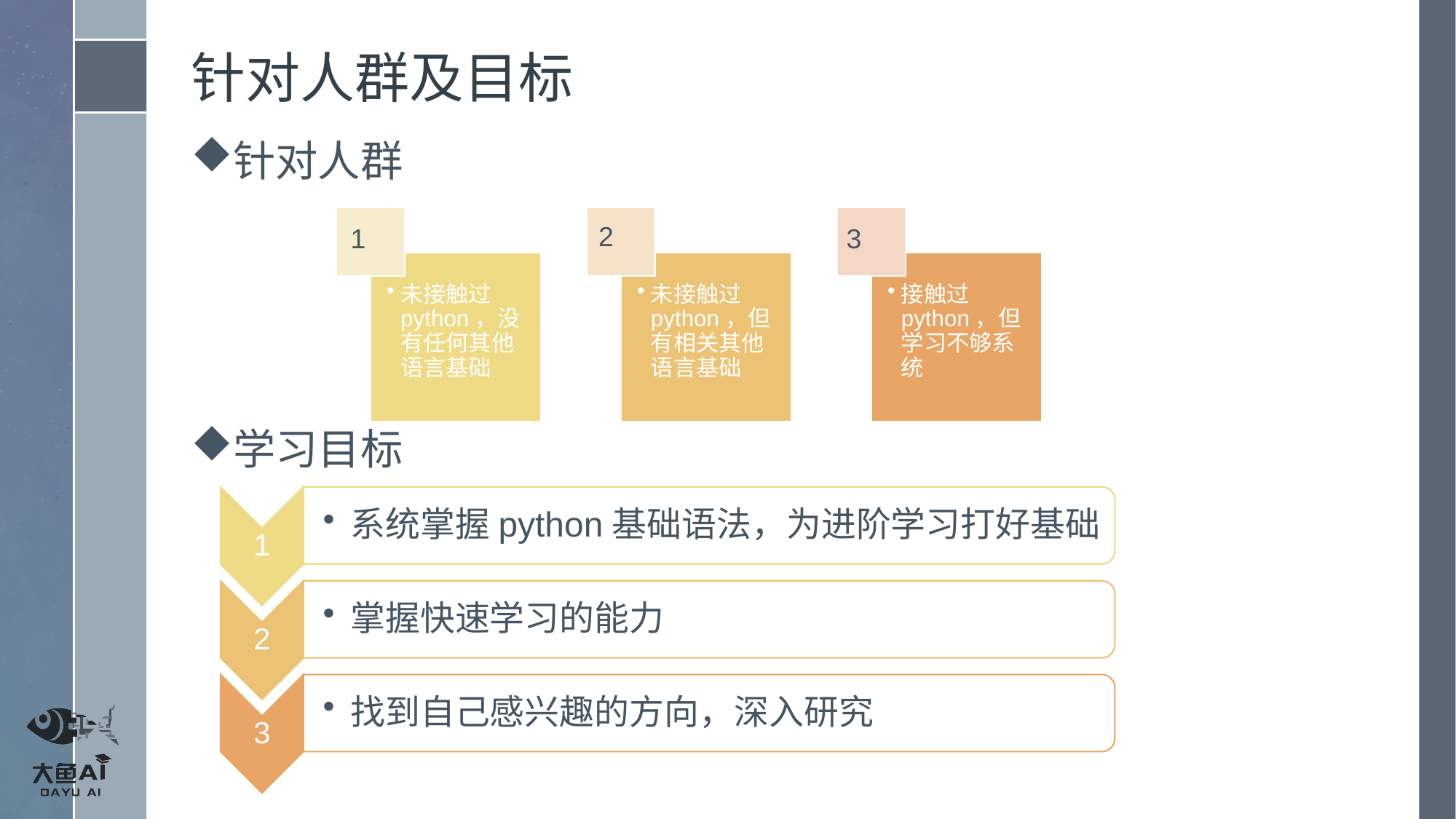

# 针对人群及目标
针对人群

未接触过python，没有任何其他语言基础

未接触过python，但有相关其他语言基础

接触过python，但学习不够系统
 2
 1
 3
学习目标

1
系统掌握python基础语法，为进阶学习打好基础
2
掌握快速学习的能力
3
找到自己感兴趣的方向，深入研究